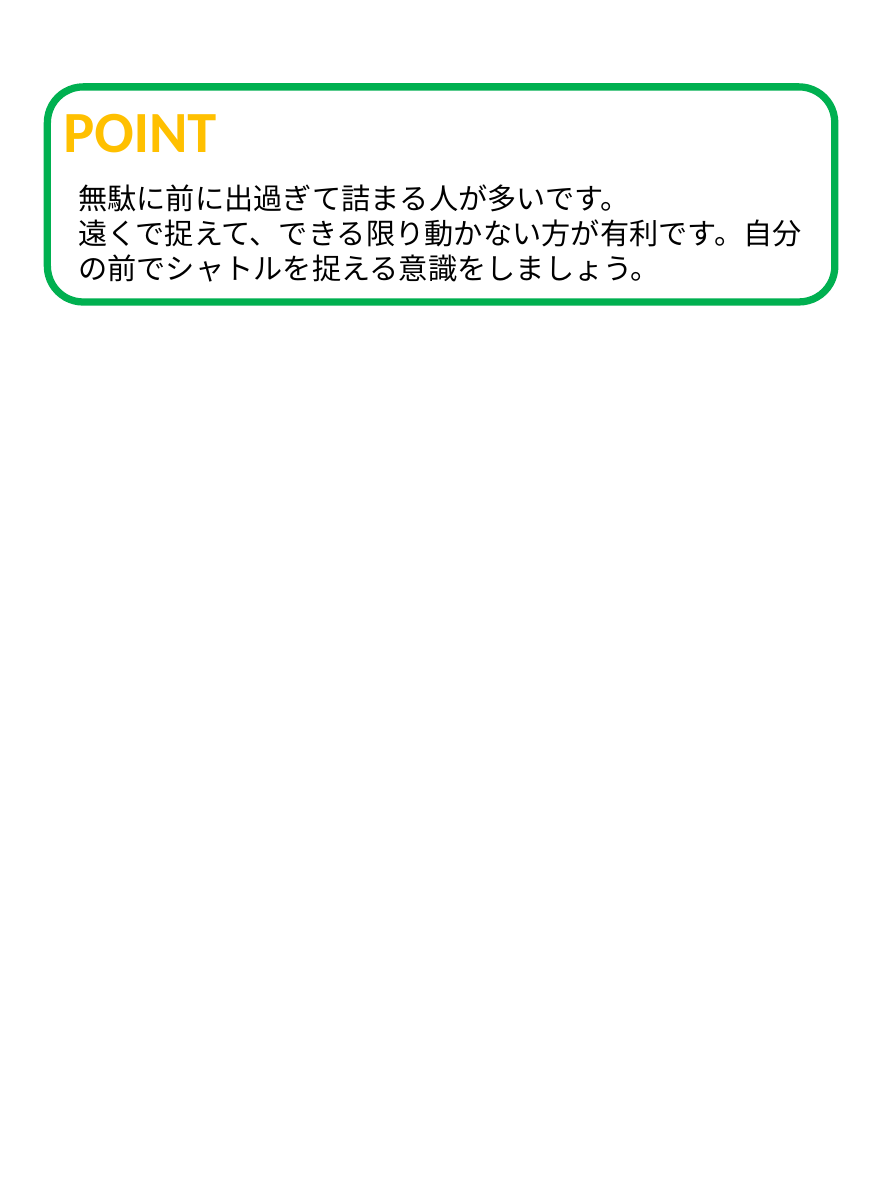

POINT
無駄に前に出過ぎて詰まる人が多いです。
遠くで捉えて、できる限り動かない方が有利です。自分の前でシャトルを捉える意識をしましょう。